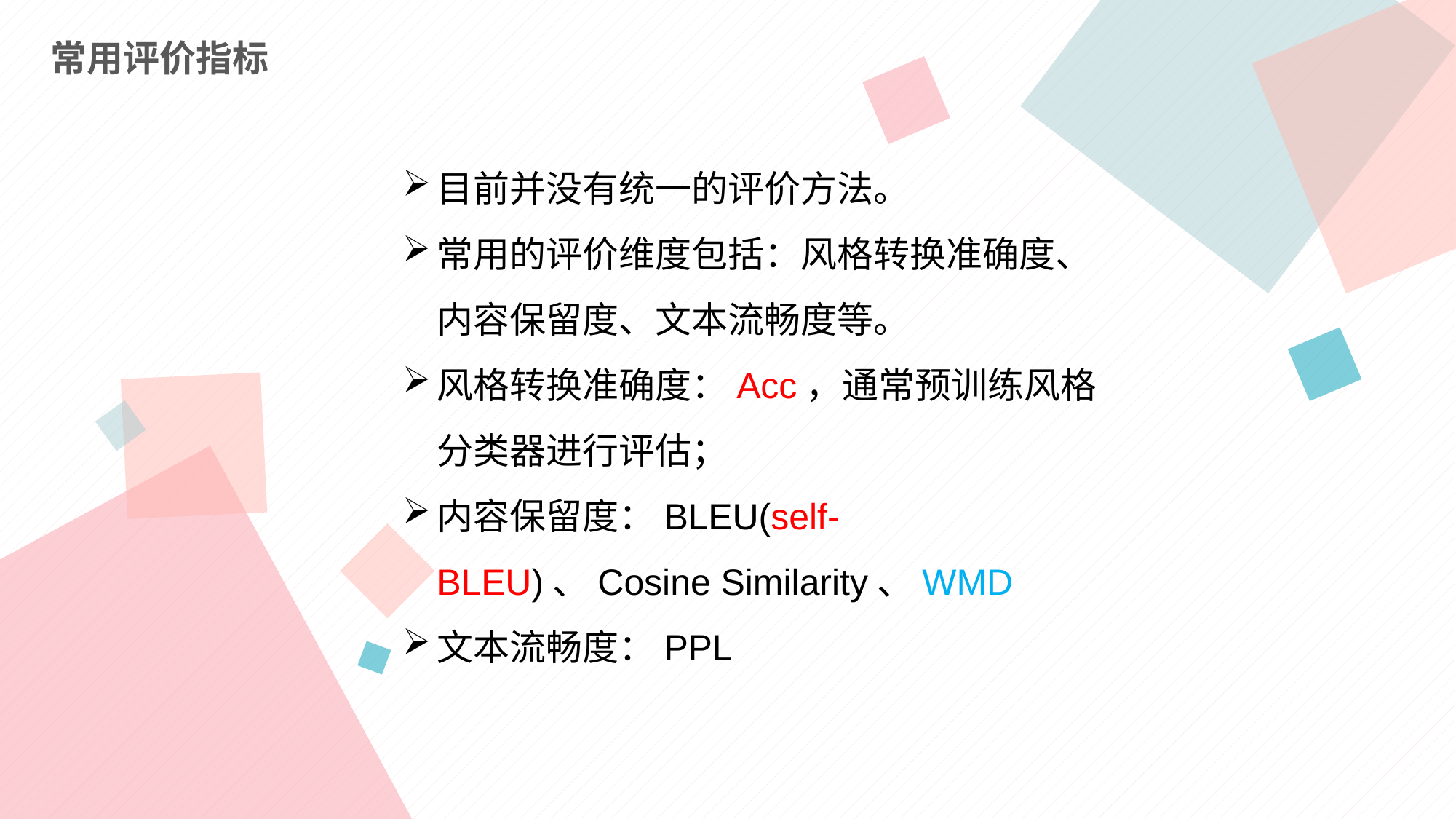

常用评价指标
目前并没有统一的评价方法。
常用的评价维度包括：风格转换准确度、内容保留度、文本流畅度等。
风格转换准确度：Acc，通常预训练风格分类器进行评估；
内容保留度：BLEU(self-BLEU)、Cosine Similarity、WMD
文本流畅度：PPL